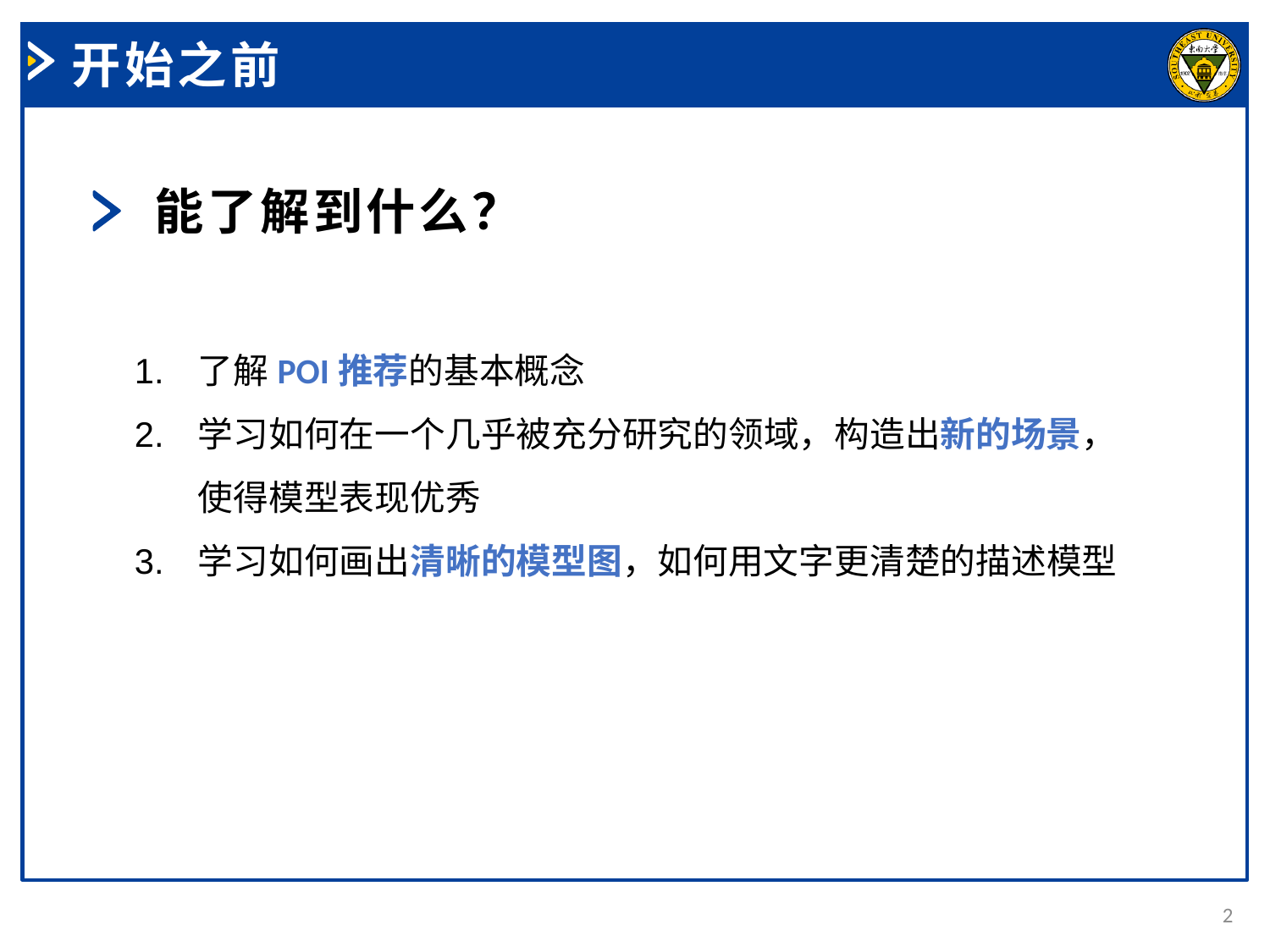

开始之前
能了解到什么？

了解POI推荐的基本概念
学习如何在一个几乎被充分研究的领域，构造出新的场景，使得模型表现优秀
学习如何画出清晰的模型图，如何用文字更清楚的描述模型
2